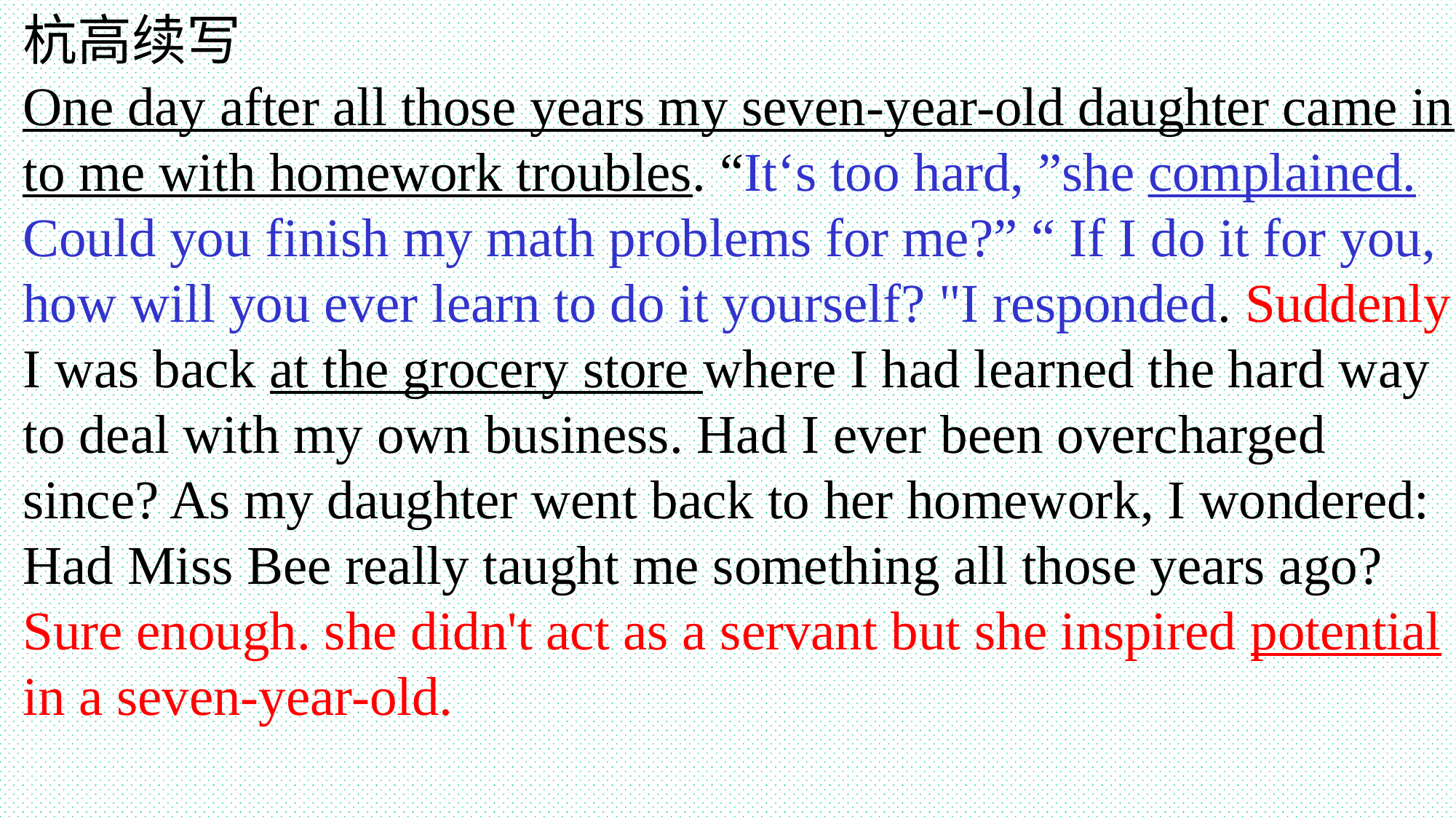

杭高续写
One day after all those years my seven-year-old daughter came in to me with homework troubles. “It‘s too hard, ”she complained. Could you finish my math problems for me?” “ If I do it for you, how will you ever learn to do it yourself? "I responded. Suddenly I was back at the grocery store where I had learned the hard way to deal with my own business. Had I ever been overcharged since? As my daughter went back to her homework, I wondered: Had Miss Bee really taught me something all those years ago? Sure enough. she didn't act as a servant but she inspired potential in a seven-year-old.